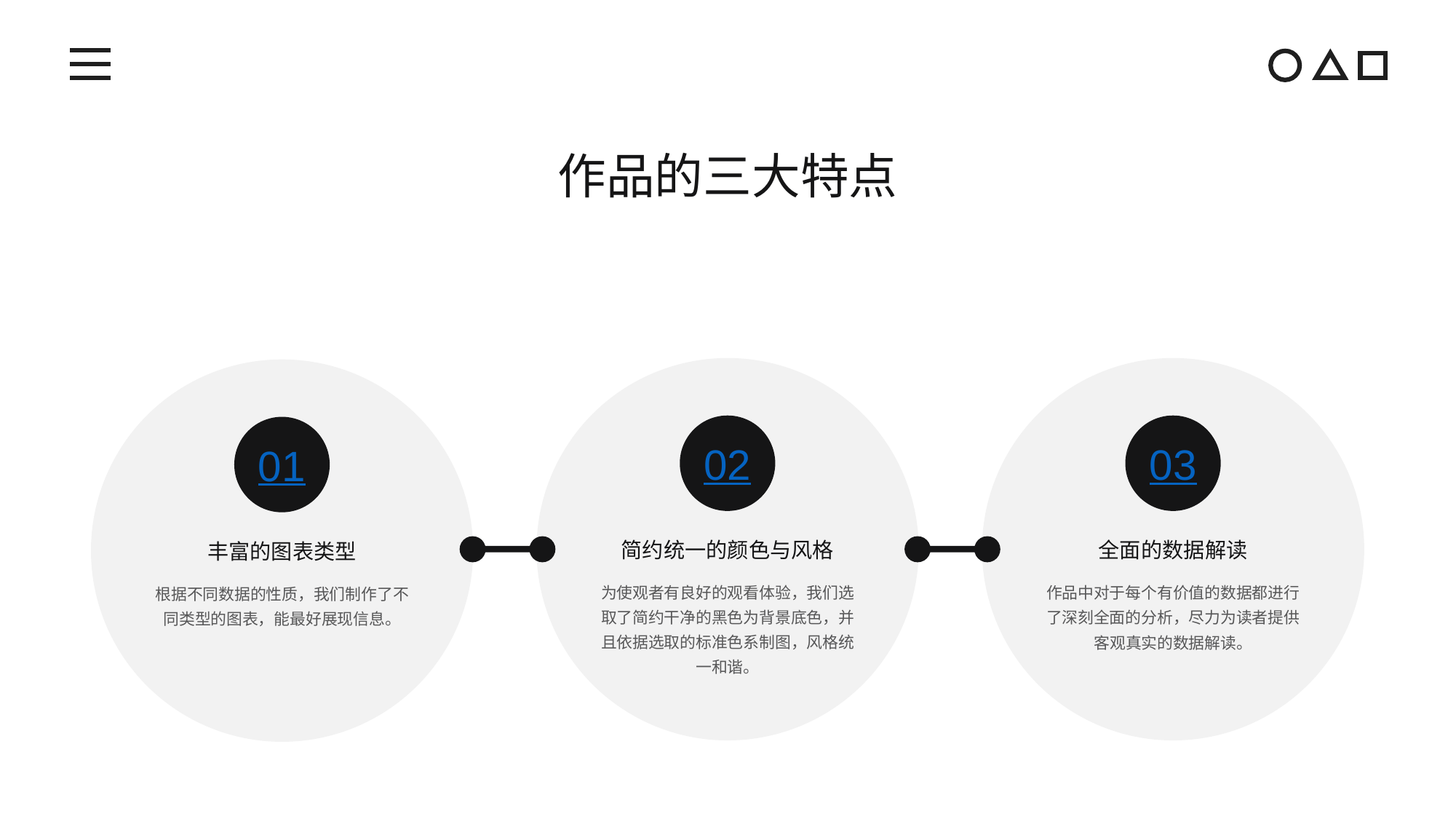

作品的三大特点

02
简约统一的颜色与风格
为使观者有良好的观看体验，我们选取了简约干净的黑色为背景底色，并且依据选取的标准色系制图，风格统一和谐。

03
全面的数据解读
作品中对于每个有价值的数据都进行了深刻全面的分析，尽力为读者提供客观真实的数据解读。

01
丰富的图表类型
根据不同数据的性质，我们制作了不同类型的图表，能最好展现信息。